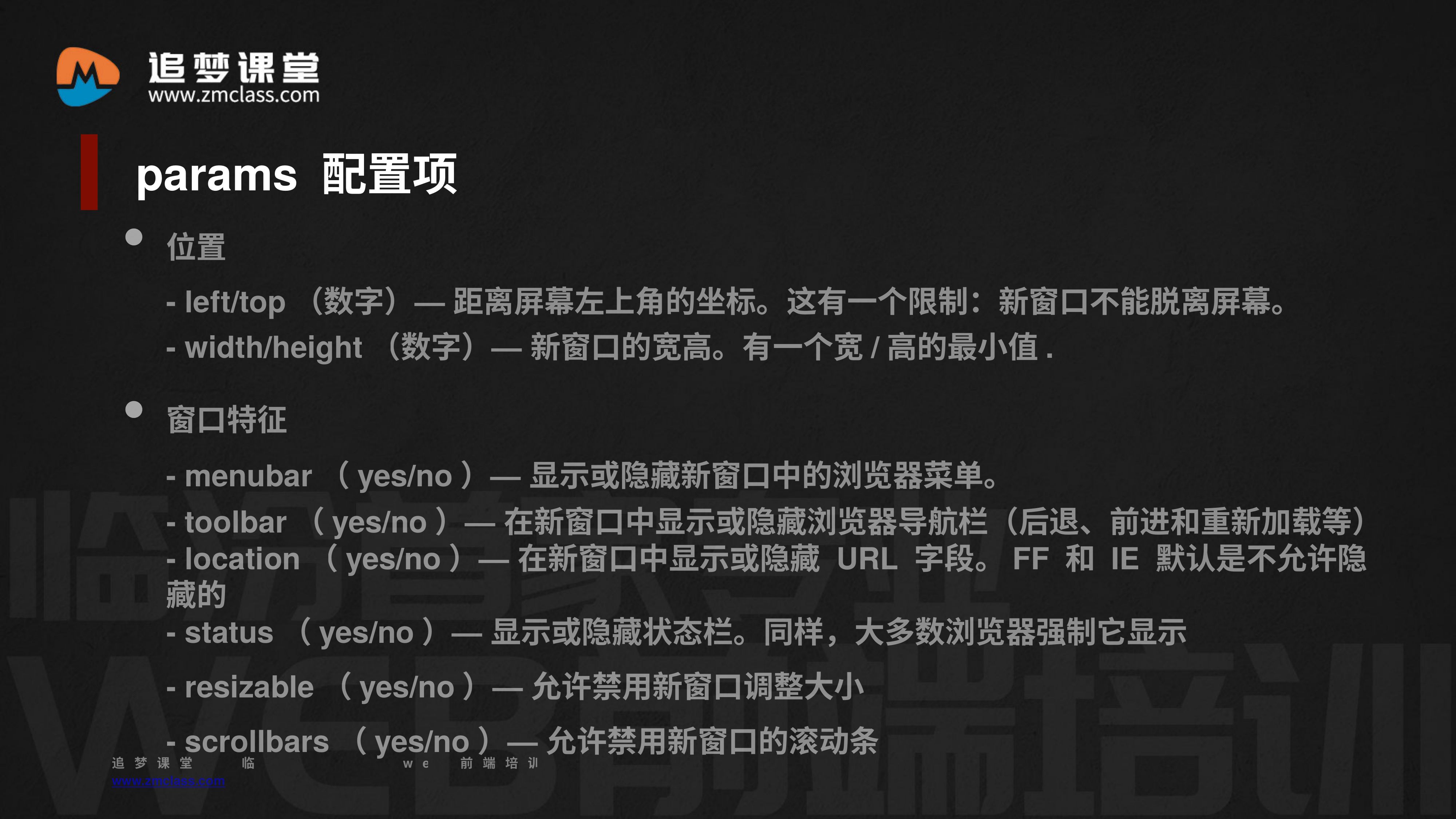

params 配置项
位置

- left/top（数字）— 距离屏幕左上角的坐标。这有一个限制：新窗口不能脱离屏幕。
- width/height（数字）— 新窗口的宽高。有一个宽/高的最小值.
窗口特征

- menubar（yes/no）— 显示或隐藏新窗口中的浏览器菜单。
- toolbar（yes/no）— 在新窗口中显示或隐藏浏览器导航栏（后退、前进和重新加载等）
- location（yes/no）— 在新窗口中显示或隐藏 URL 字段。FF 和 IE 默认是不允许隐藏的
- status（yes/no）— 显示或隐藏状态栏。同样，大多数浏览器强制它显示
- resizable（yes/no）— 允许禁用新窗口调整大小
- scrollbars（yes/no）— 允许禁用新窗口的滚动条
追梦课堂   临汾首家专业的web前端培训机构                                                          www.zmclass.com
9